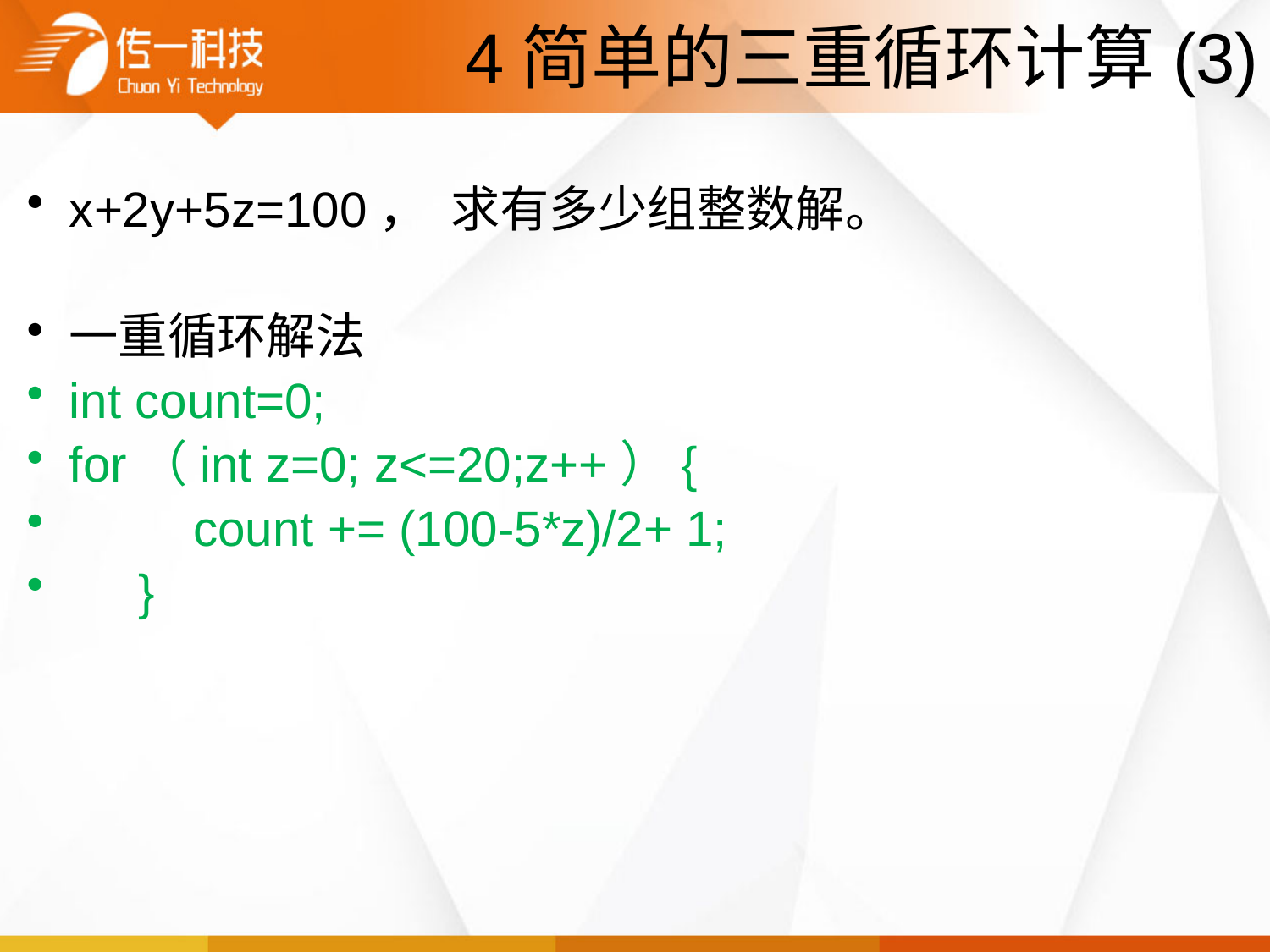

4简单的三重循环计算(3)
x+2y+5z=100，  求有多少组整数解。

一重循环解法
int count=0;
for（int z=0; z<=20;z++）{
         count += (100-5*z)/2+ 1;
     }